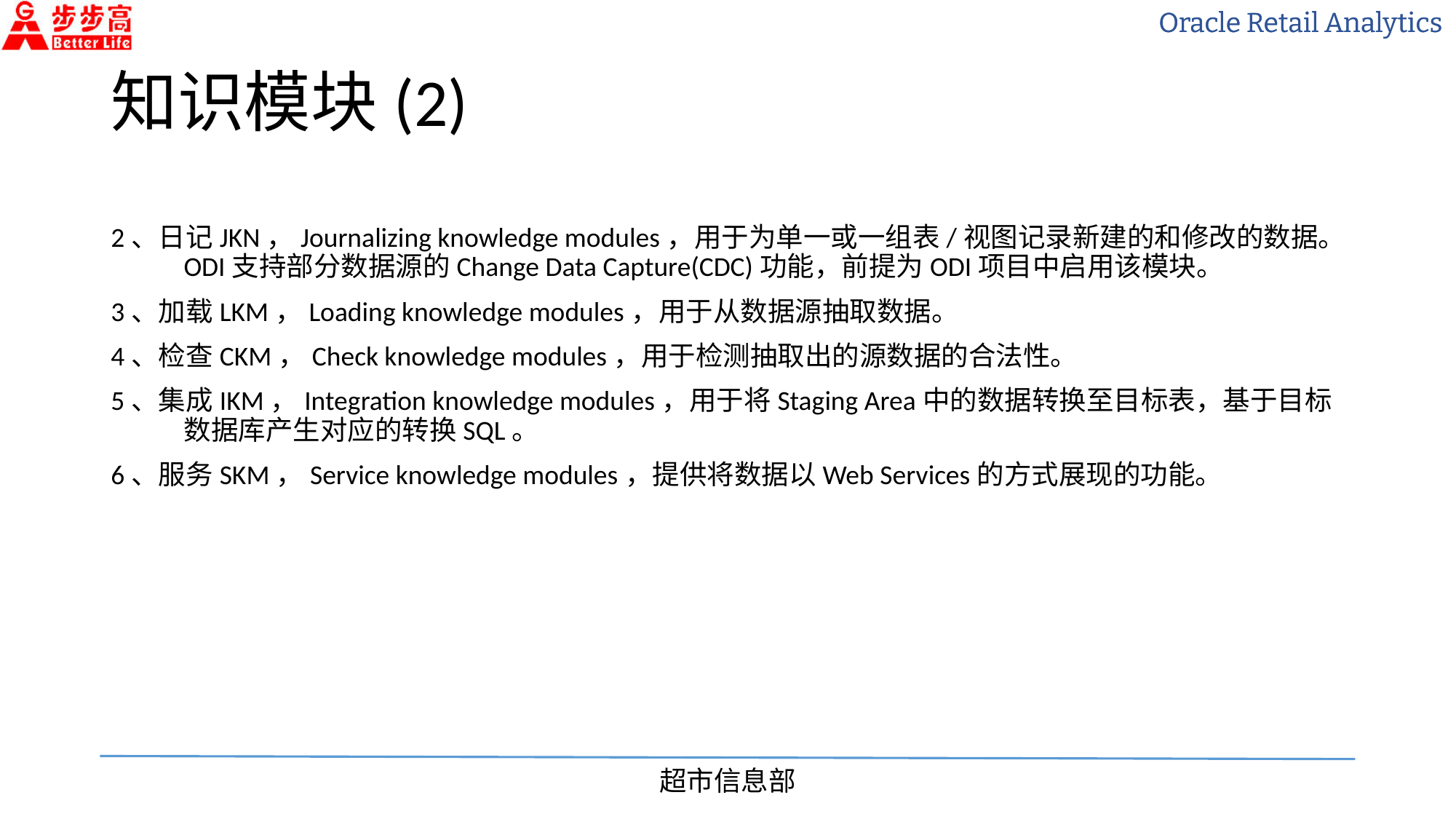

# 知识模块(2)
2、日记JKN，Journalizing knowledge modules，用于为单一或一组表/视图记录新建的和修改的数据。ODI支持部分数据源的Change Data Capture(CDC)功能，前提为ODI项目中启用该模块。
3、加载LKM，Loading knowledge modules，用于从数据源抽取数据。
4、检查CKM，Check knowledge modules，用于检测抽取出的源数据的合法性。
5、集成IKM，Integration knowledge modules，用于将Staging Area中的数据转换至目标表，基于目标数据库产生对应的转换SQL。
6、服务SKM，Service knowledge modules，提供将数据以Web Services的方式展现的功能。